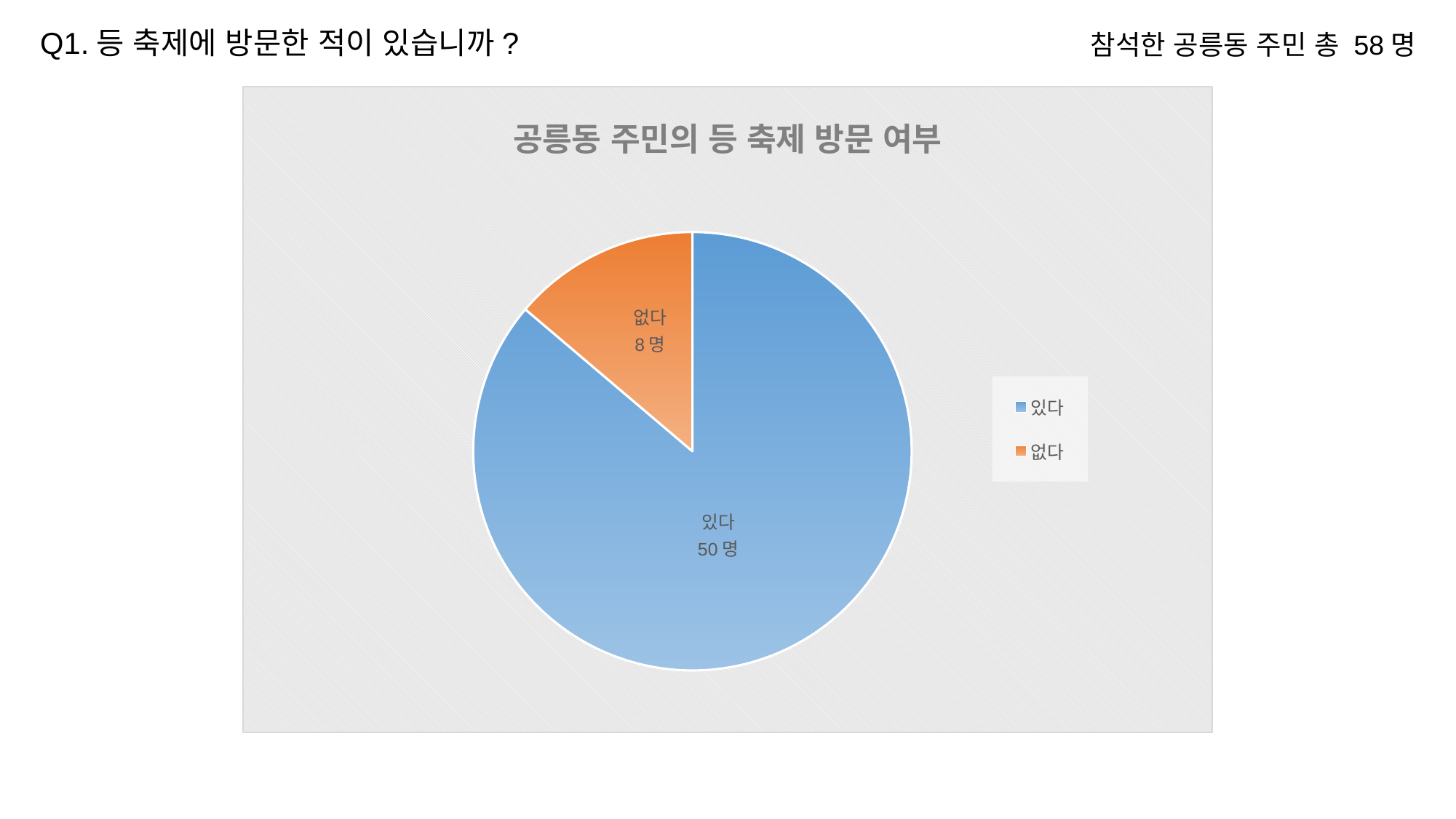

Q1.등 축제에 방문한 적이 있습니까?
참석한 공릉동 주민 총 58명

### Chart: 공릉동 주민의 등 축제 방문 여부

| Category | 공릉 1동 주민의 등 축제 방문 여부 |
|---|---|
| 있다 | 50.0 |
| 없다 | 8.0 |